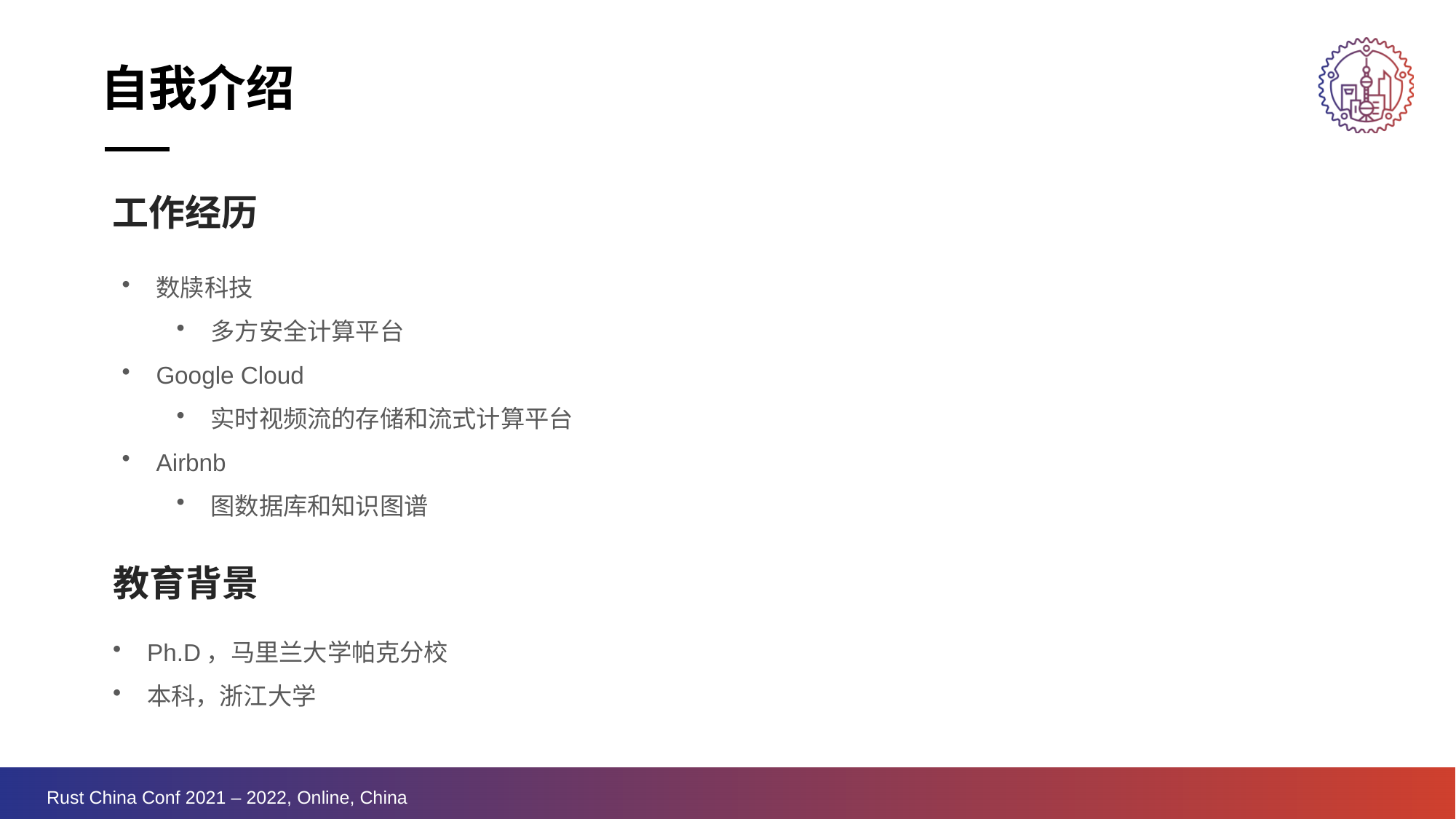

自我介绍
工作经历
数牍科技
多方安全计算平台
Google Cloud
实时视频流的存储和流式计算平台
Airbnb
图数据库和知识图谱

教育背景
Ph.D，马里兰大学帕克分校
本科，浙江大学